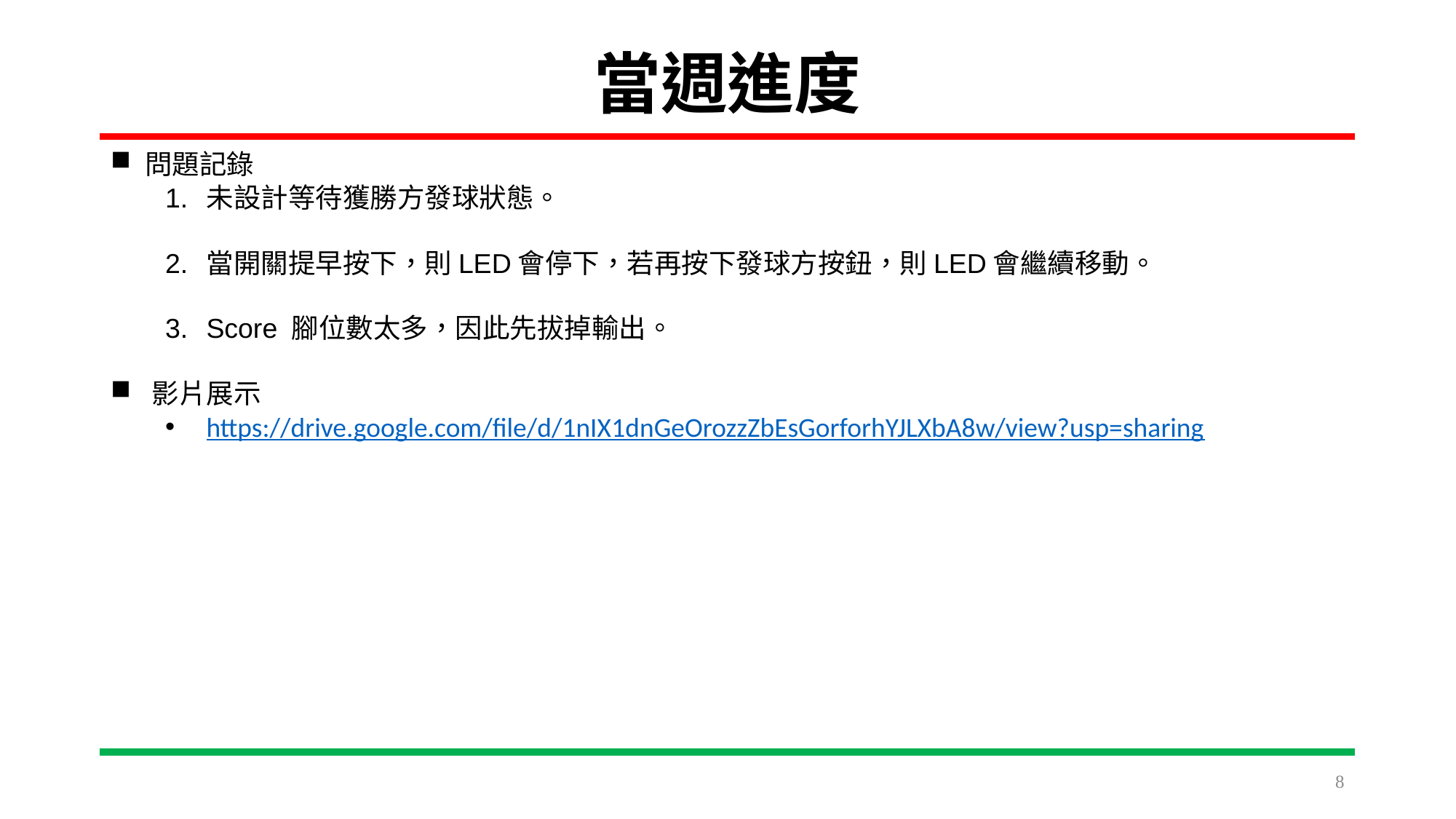

# 當週進度
問題記錄
未設計等待獲勝方發球狀態。

當開關提早按下，則LED會停下，若再按下發球方按鈕，則LED會繼續移動。

Score 腳位數太多，因此先拔掉輸出。

影片展示
https://drive.google.com/file/d/1nIX1dnGeOrozzZbEsGorforhYJLXbA8w/view?usp=sharing
8